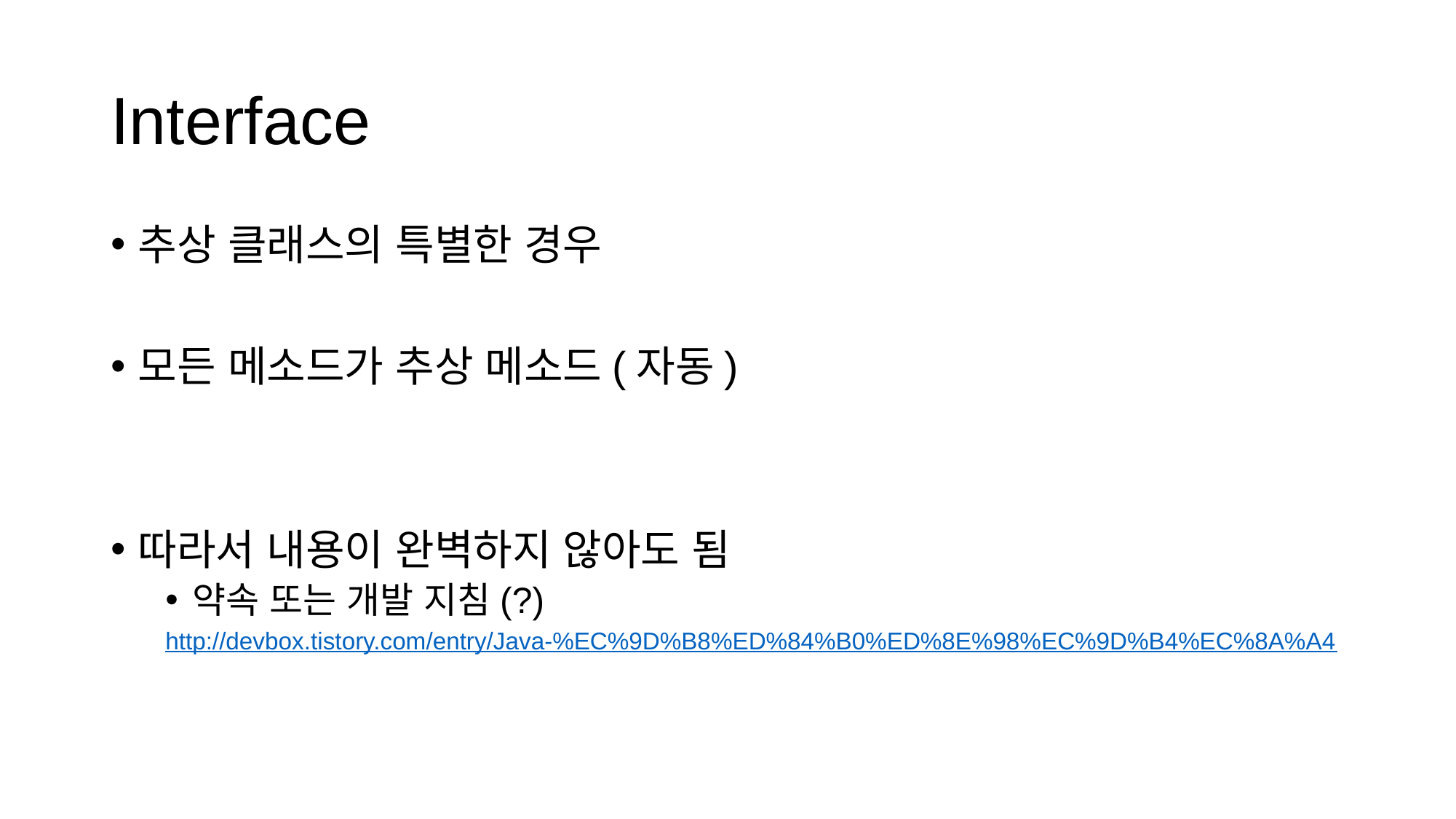

# Interface
추상 클래스의 특별한 경우

모든 메소드가 추상 메소드(자동)

따라서 내용이 완벽하지 않아도 됨
약속 또는 개발 지침(?)
http://devbox.tistory.com/entry/Java-%EC%9D%B8%ED%84%B0%ED%8E%98%EC%9D%B4%EC%8A%A4